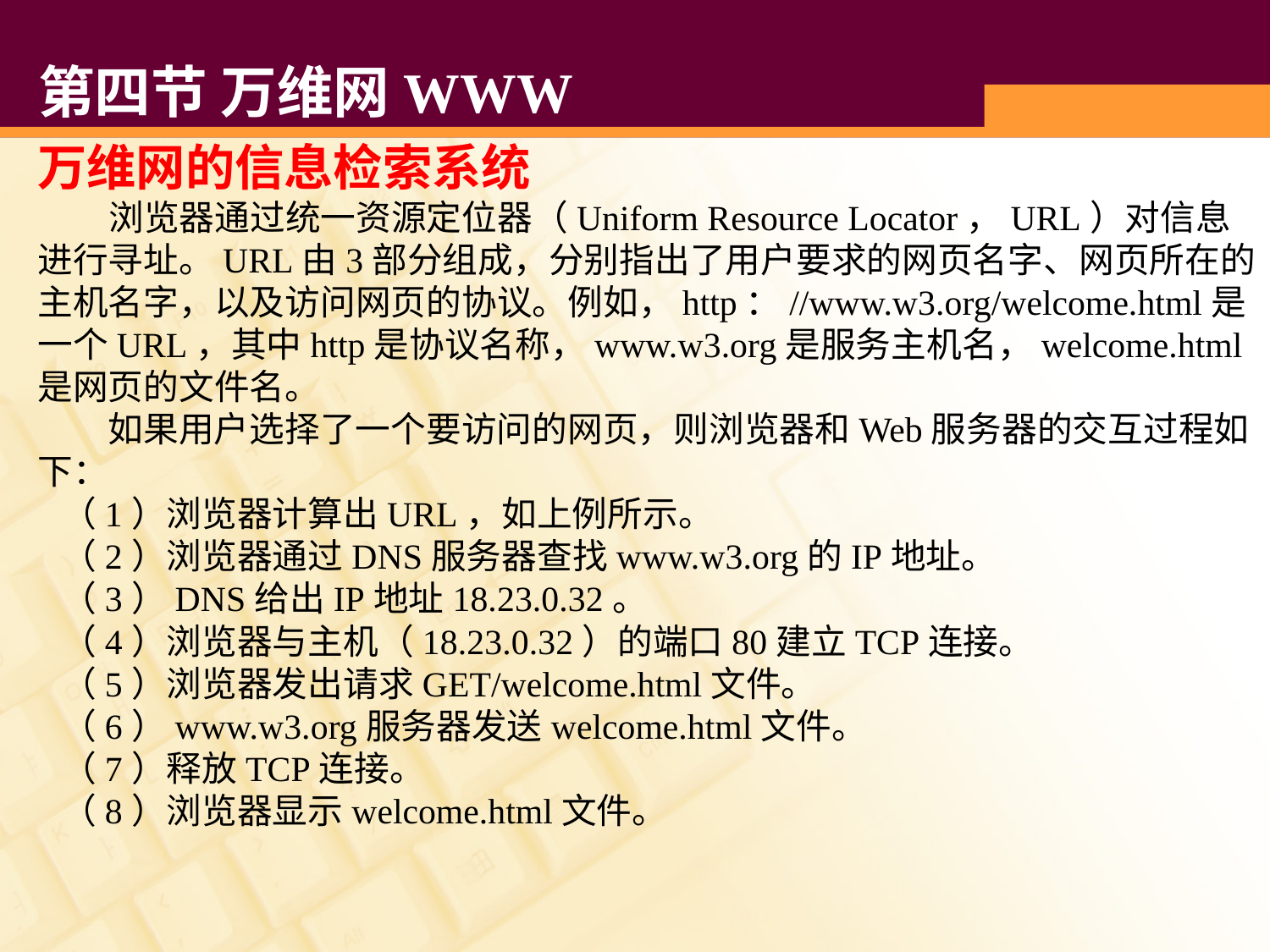

# 第四节 万维网WWW
万维网的信息检索系统
        浏览器通过统一资源定位器（Uniform Resource Locator，URL）对信息进行寻址。URL由3部分组成，分别指出了用户要求的网页名字、网页所在的主机名字，以及访问网页的协议。例如，http：//www.w3.org/welcome.html是一个URL，其中http是协议名称，www.w3.org是服务主机名，welcome.html是网页的文件名。
         如果用户选择了一个要访问的网页，则浏览器和Web服务器的交互过程如下：
   （1）浏览器计算出URL，如上例所示。
   （2）浏览器通过DNS服务器查找www.w3.org的IP地址。
   （3）DNS给出IP地址18.23.0.32。
   （4）浏览器与主机（18.23.0.32）的端口80建立TCP连接。
   （5）浏览器发出请求GET/welcome.html文件。
   （6）www.w3.org服务器发送welcome.html文件。
   （7）释放TCP连接。
   （8）浏览器显示welcome.html文件。